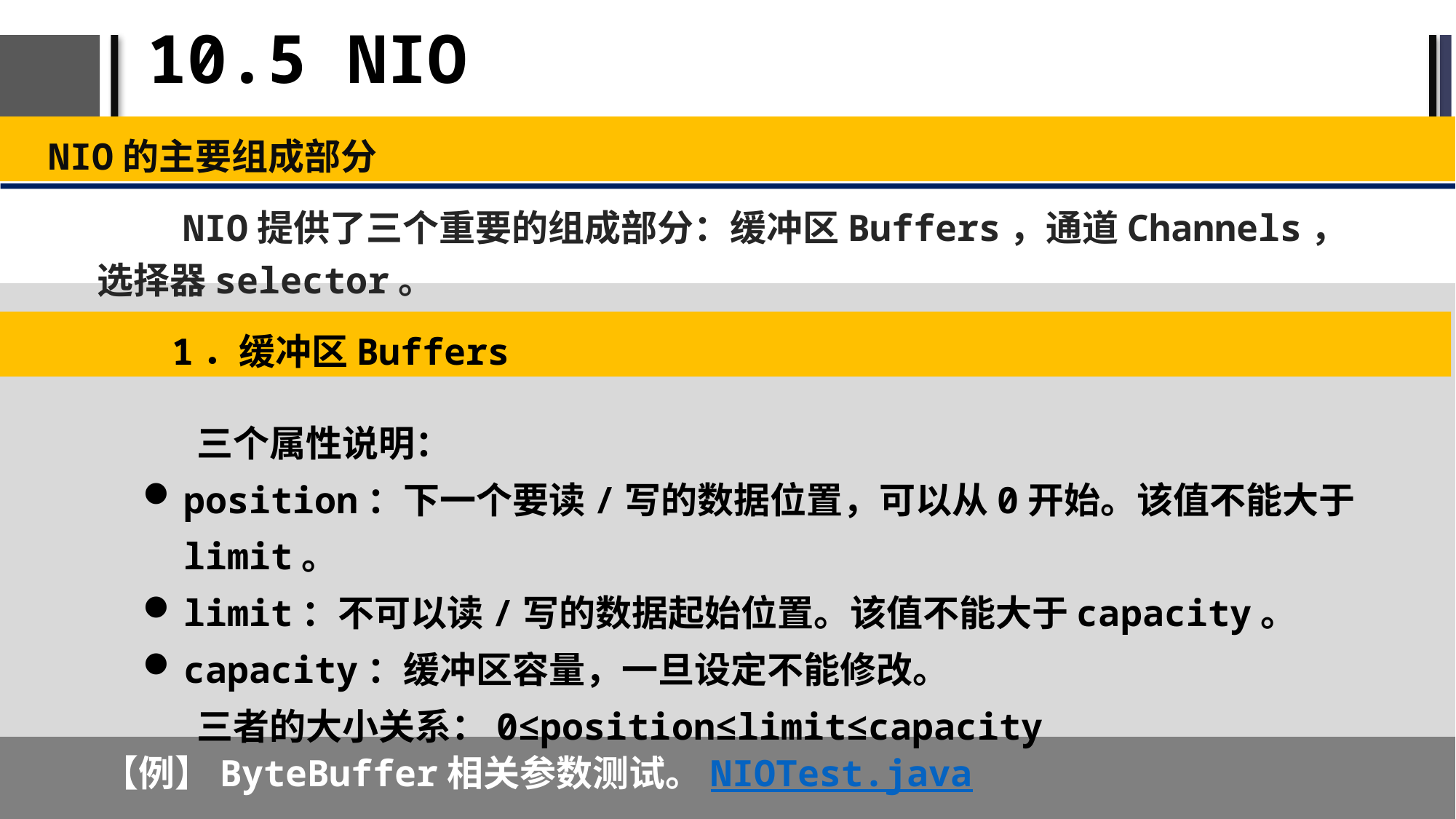

# 10.5 NIO

NIO的主要组成部分

NIO提供了三个重要的组成部分：缓冲区Buffers，通道Channels，选择器selector。

1．缓冲区Buffers
三个属性说明：
position：下一个要读/写的数据位置，可以从0开始。该值不能大于limit。
limit：不可以读/写的数据起始位置。该值不能大于capacity。
capacity：缓冲区容量，一旦设定不能修改。
三者的大小关系：0≤position≤limit≤capacity
【例】ByteBuffer相关参数测试。NIOTest.java